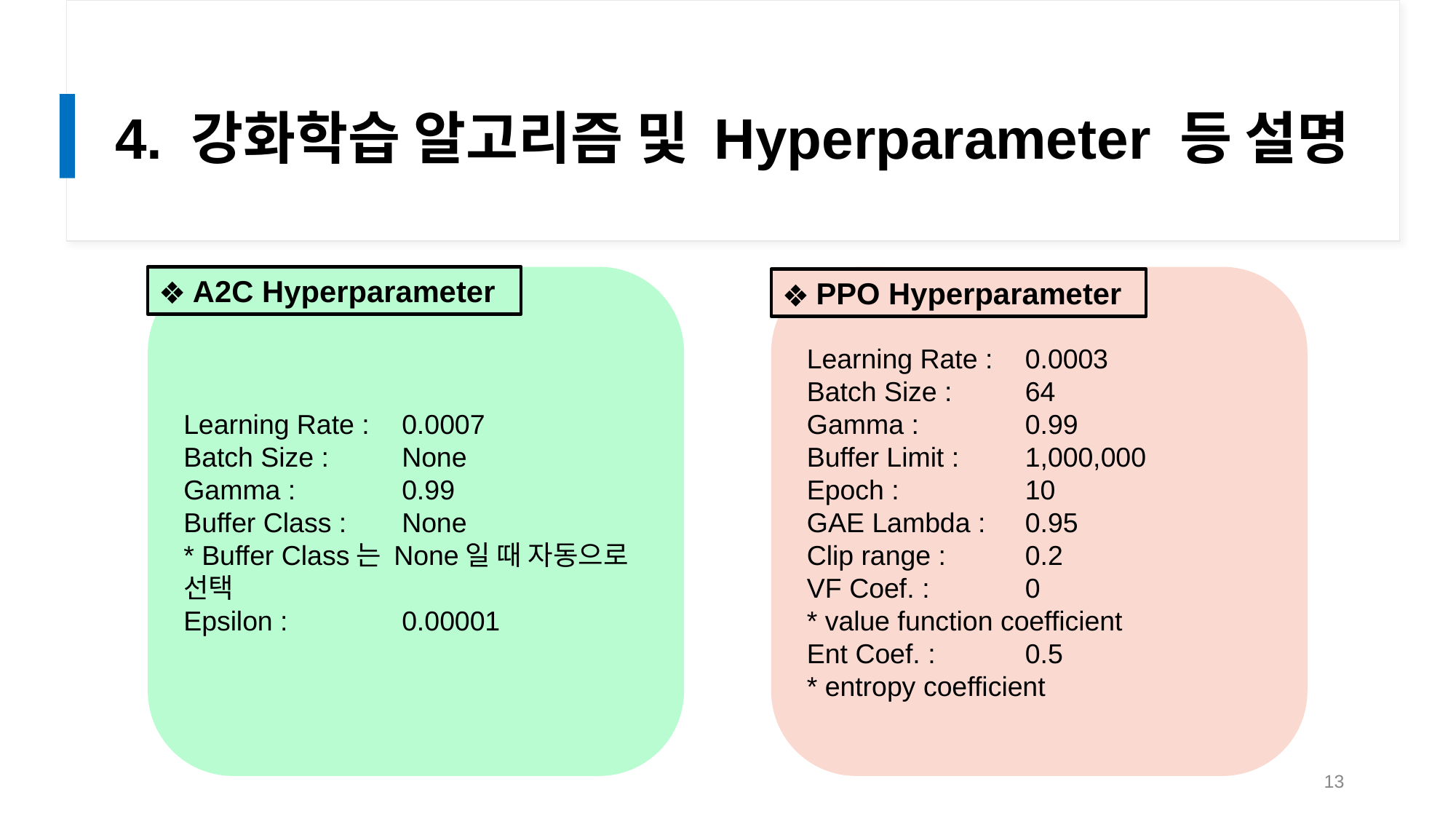

# 4. 강화학습 알고리즘 및 Hyperparameter 등 설명
Learning Rate :	0.0007
Batch Size :	None
Gamma : 	0.99
Buffer Class : 	None
* Buffer Class는 None일 때 자동으로 선택
Epsilon : 	0.00001
A2C Hyperparameter
Learning Rate :	0.0003
Batch Size :	64
Gamma : 	0.99
Buffer Limit : 	1,000,000
Epoch : 		10
GAE Lambda : 	0.95
Clip range : 	0.2
VF Coef. : 	0
* value function coefficient
Ent Coef. : 	0.5
* entropy coefficient
PPO Hyperparameter
13